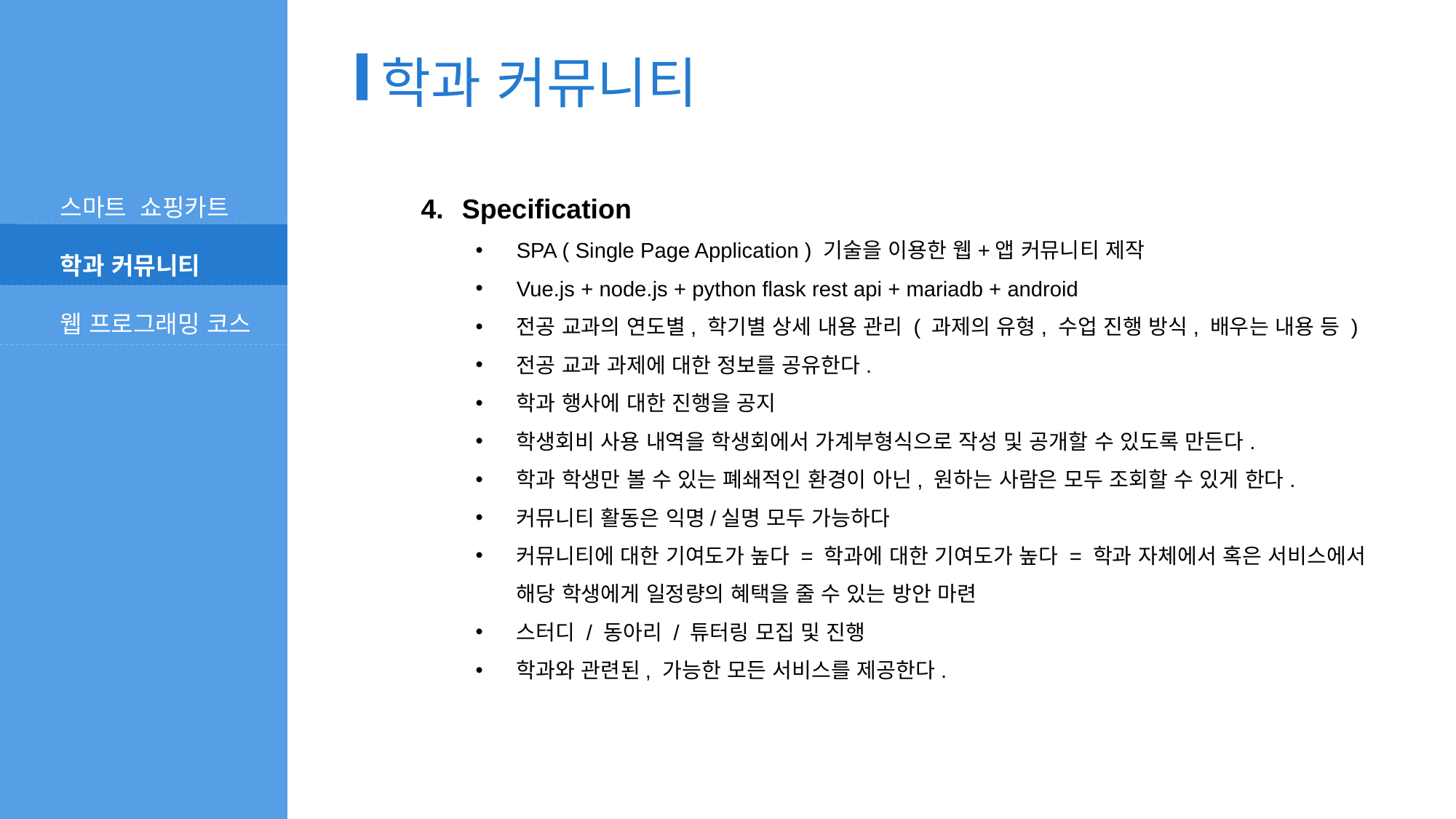

학과 커뮤니티

스마트  쇼핑카트
학과 커뮤니티
웹 프로그래밍 코스
Specification
SPA ( Single Page Application ) 기술을 이용한 웹+앱 커뮤니티 제작
Vue.js + node.js + python flask rest api + mariadb + android
전공 교과의 연도별, 학기별 상세 내용 관리 ( 과제의 유형, 수업 진행 방식, 배우는 내용 등 )
전공 교과 과제에 대한 정보를 공유한다.
학과 행사에 대한 진행을 공지
학생회비 사용 내역을 학생회에서 가계부형식으로 작성 및 공개할 수 있도록 만든다.
학과 학생만 볼 수 있는 폐쇄적인 환경이 아닌, 원하는 사람은 모두 조회할 수 있게 한다.
커뮤니티 활동은 익명/실명 모두 가능하다
커뮤니티에 대한 기여도가 높다 = 학과에 대한 기여도가 높다 = 학과 자체에서 혹은 서비스에서
해당 학생에게 일정량의 혜택을 줄 수 있는 방안 마련
스터디 / 동아리 / 튜터링 모집 및 진행
학과와 관련된, 가능한 모든 서비스를 제공한다.